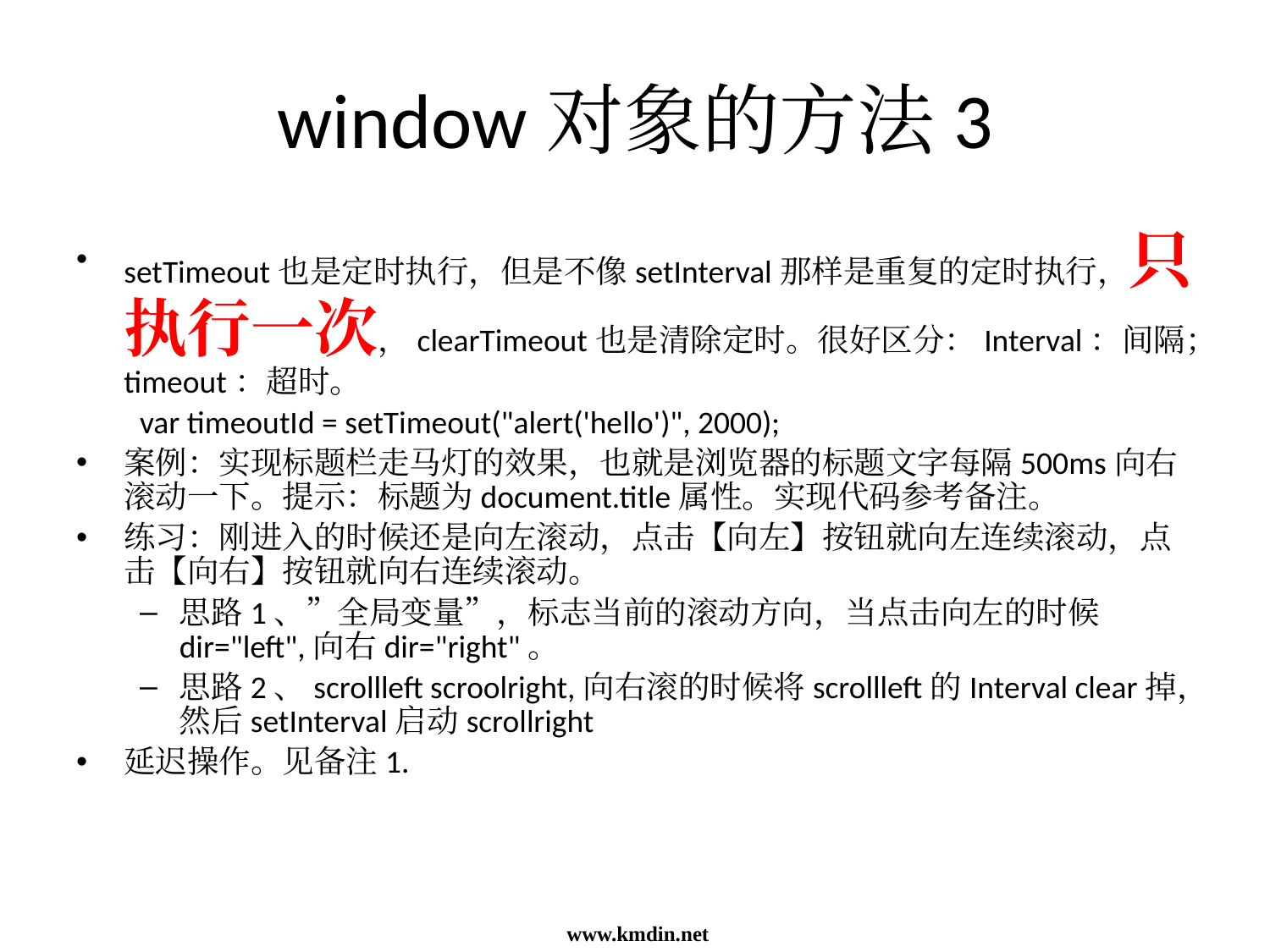

window对象的方法3
setTimeout也是定时执行，但是不像setInterval那样是重复的定时执行，只执行一次，clearTimeout也是清除定时。很好区分：Interval：间隔；timeout：超时。
var timeoutId = setTimeout("alert('hello')", 2000);
案例：实现标题栏走马灯的效果，也就是浏览器的标题文字每隔500ms向右滚动一下。提示：标题为document.title属性。实现代码参考备注。
练习：刚进入的时候还是向左滚动，点击【向左】按钮就向左连续滚动，点击【向右】按钮就向右连续滚动。
思路1、”全局变量”，标志当前的滚动方向，当点击向左的时候dir="left",向右dir="right"。
思路2、scrollleft scroolright,向右滚的时候将scrollleft的Interval clear掉，然后setInterval启动scrollright
延迟操作。见备注1.